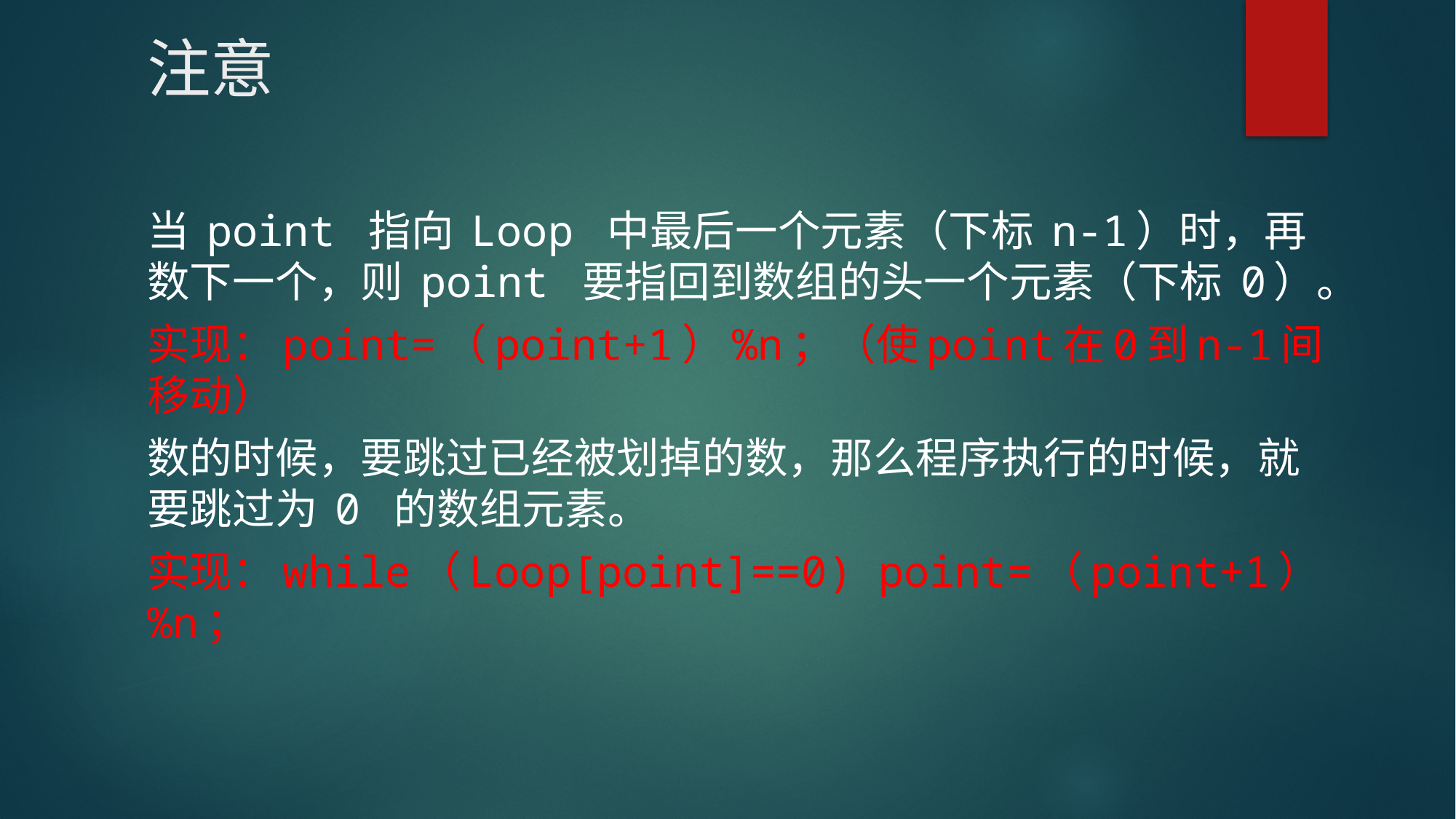

# 注意
当 point 指向 Loop 中最后一个元素（下标 n-1）时，再数下一个，则 point 要指回到数组的头一个元素（下标 0）。
实现：point=（point+1）%n；（使point在0到n-1间移动）
数的时候，要跳过已经被划掉的数，那么程序执行的时候，就要跳过为 0 的数组元素。
实现：while（Loop[point]==0) point=（point+1）%n；